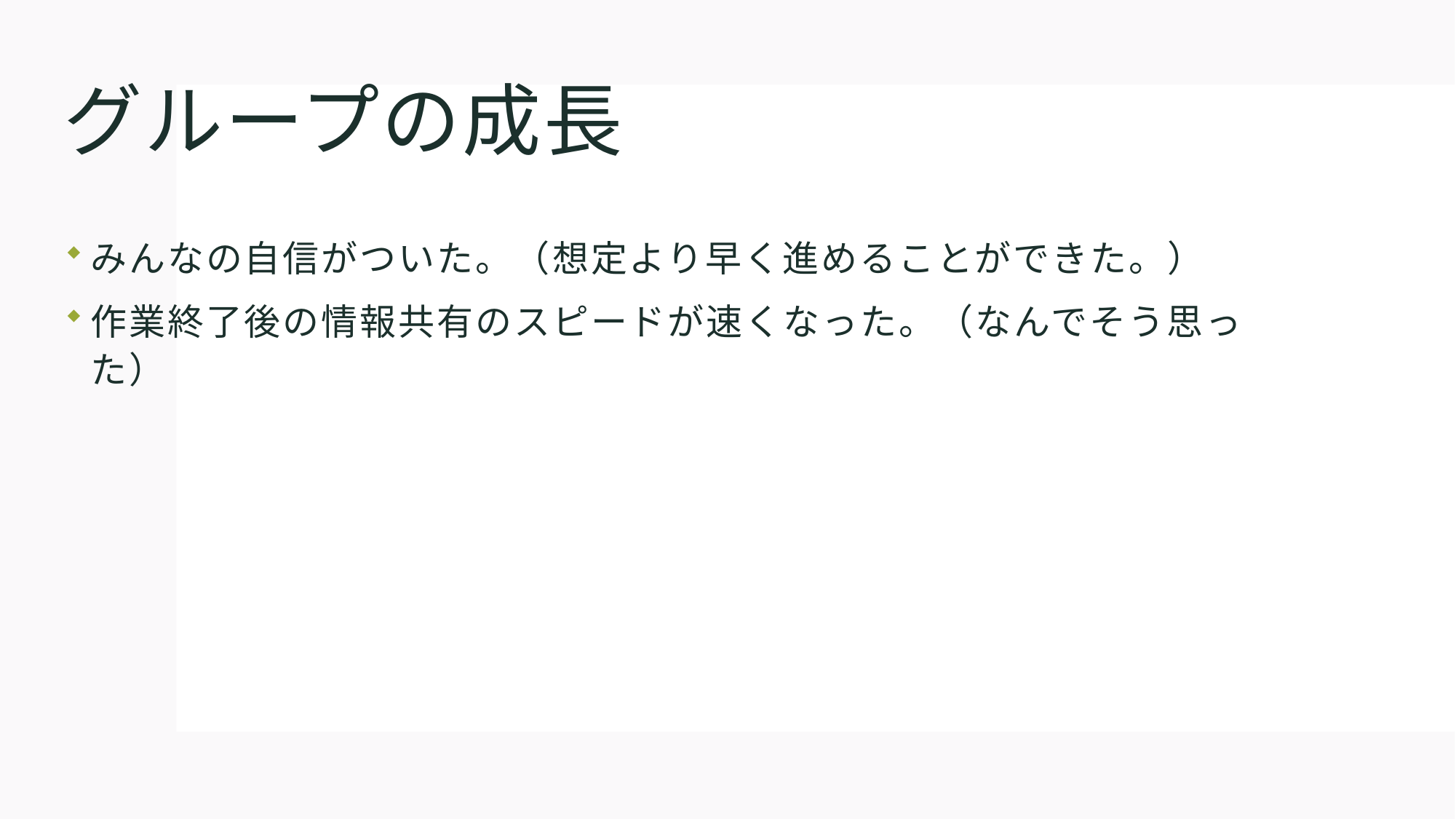

# グループの成長
みんなの自信がついた。（想定より早く進めることができた。）
作業終了後の情報共有のスピードが速くなった。（なんでそう思った）